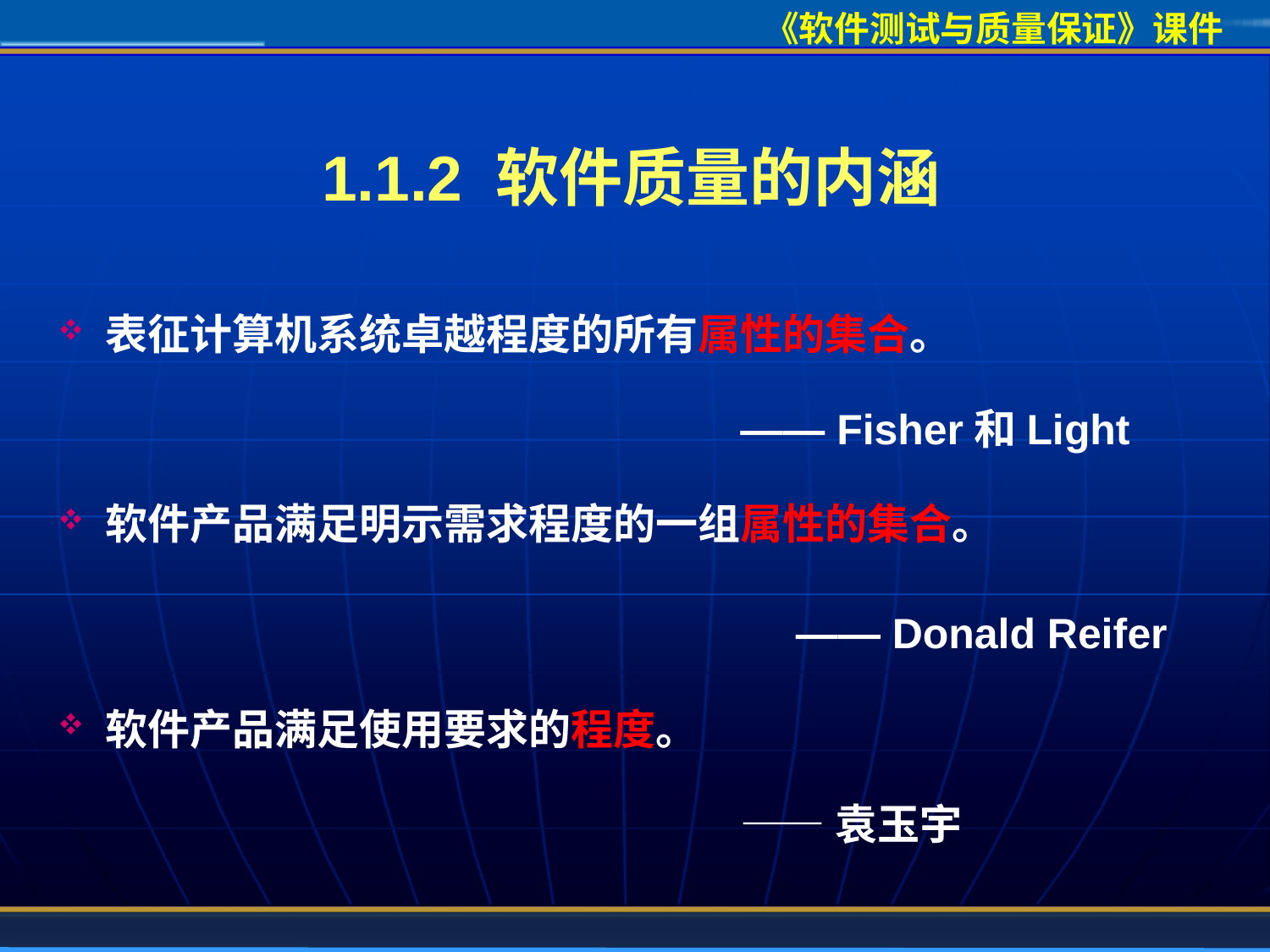

# 1.1.2 软件质量的内涵
表征计算机系统卓越程度的所有属性的集合。
						—— Fisher和Light
软件产品满足明示需求程度的一组属性的集合。
						—— Donald Reifer
软件产品满足使用要求的程度。
						——袁玉宇